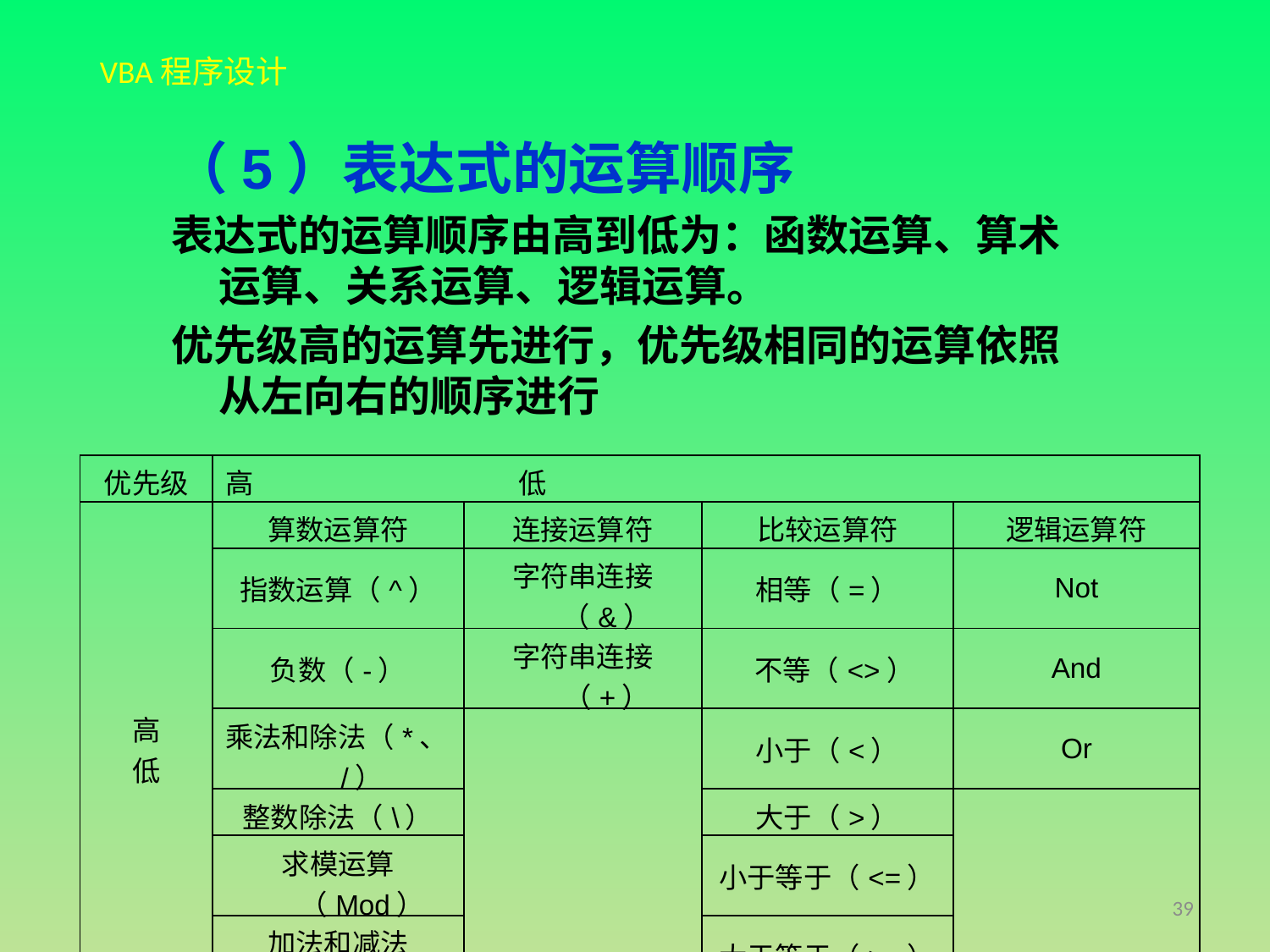

（5）表达式的运算顺序
表达式的运算顺序由高到低为：函数运算、算术运算、关系运算、逻辑运算。
优先级高的运算先进行，优先级相同的运算依照从左向右的顺序进行
| 优先级 | 高 低 |  |  |  |
| --- | --- | --- | --- | --- |
| 高 低 | 算数运算符 | 连接运算符 | 比较运算符 | 逻辑运算符 |
|  | 指数运算（^） | 字符串连接（&） | 相等（=） | Not |
|  | 负数（-） | 字符串连接（+） | 不等（<>） | And |
|  | 乘法和除法（\*、/） |  | 小于（<） | Or |
|  | 整数除法（\） |  | 大于（>） |  |
|  | 求模运算（Mod） |  | 小于等于（<=） |  |
|  | 加法和减法（+、-） |  | 大于等于（>=） |  |
39